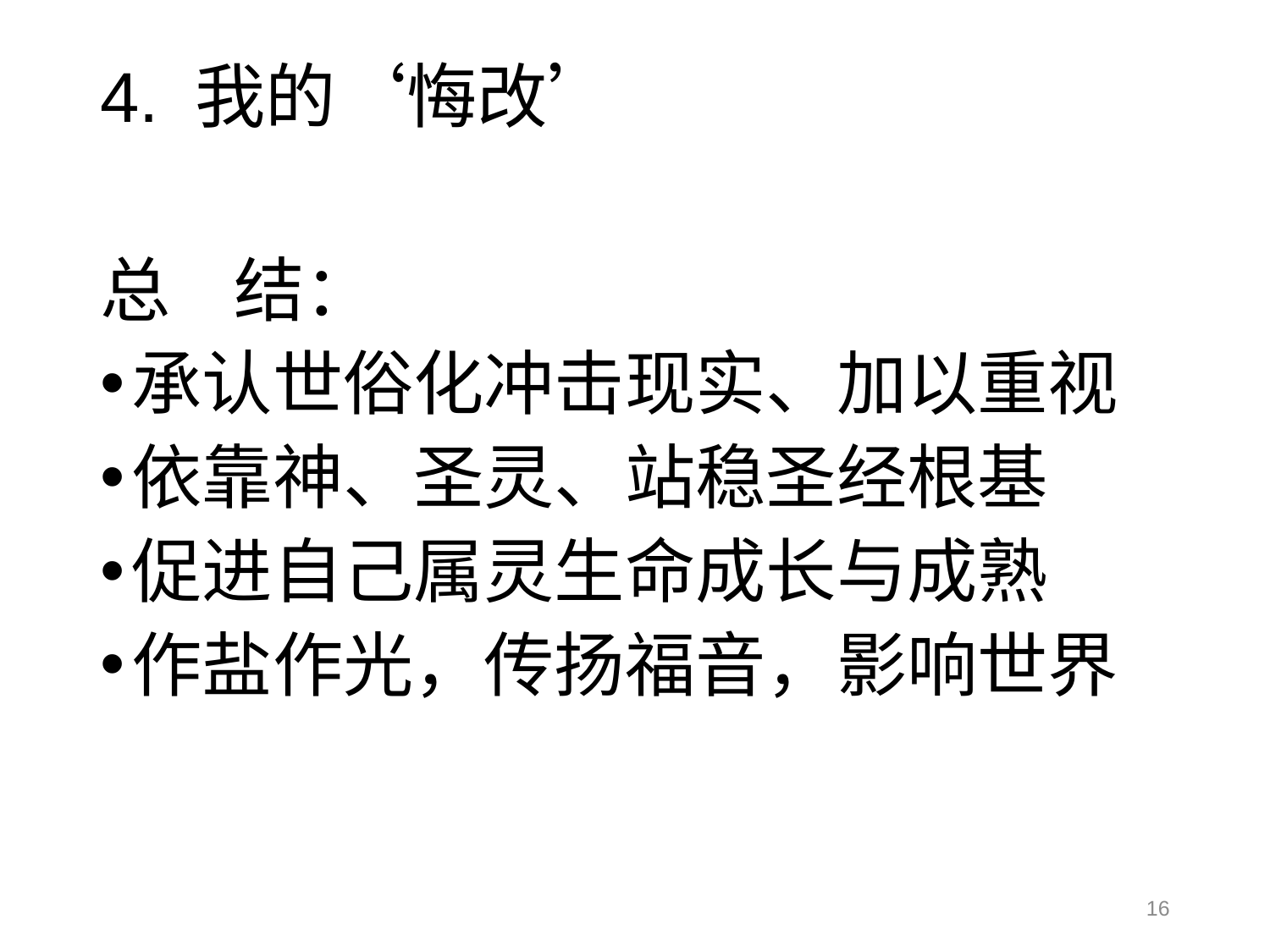

# 4. 我的‘悔改’
总    结：
承认世俗化冲击现实、加以重视
依靠神、圣灵、站稳圣经根基
促进自己属灵生命成长与成熟
作盐作光，传扬福音，影响世界
16